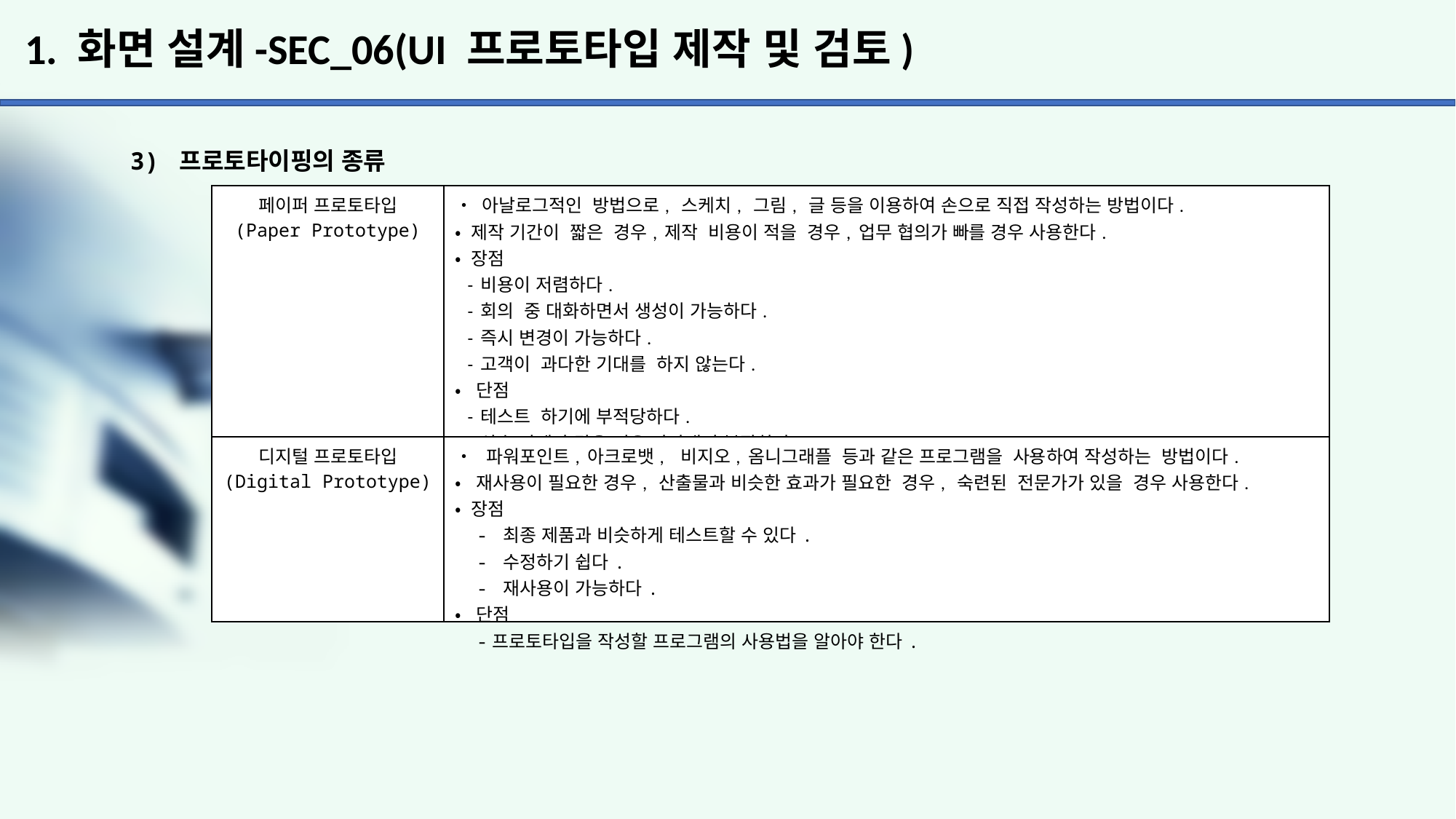

# 1. 화면 설계-SEC_06(UI 프로토타입 제작 및 검토)
3) 프로토타이핑의 종류
| 페이퍼 프로토타입 (Paper Prototype) | • 아날로그적인 방법으로, 스케치, 그림, 글 등을 이용하여 손으로 직접 작성하는 방법이다. • 제작 기간이 짧은 경우, 제작 비용이 적을 경우, 업무 협의가 빠를 경우 사용한다. • 장점 - 비용이 저렴하다. - 회의 중 대화하면서 생성이 가능하다. - 즉시 변경이 가능하다. - 고객이 과다한 기대를 하지 않는다. • 단점 - 테스트 하기에 부적당하다. - 상호 관계가 많은 경우 나타내기 복잡하다. - 여러 사람들에게 나눠주거나 공유하기 어렵다. |
| --- | --- |
| 디지털 프로토타입 (Digital Prototype) | • 파워포인트, 아크로뱃, 비지오, 옴니그래플 등과 같은 프로그램을 사용하여 작성하는 방법이다. • 재사용이 필요한 경우, 산출물과 비슷한 효과가 필요한 경우, 숙련된 전문가가 있을 경우 사용한다. • 장점 - 최종 제품과 비슷하게 테스트할 수 있다. - 수정하기 쉽다. - 재사용이 가능하다. • 단점 -프로토타입을 작성할 프로그램의 사용법을 알아야 한다. |